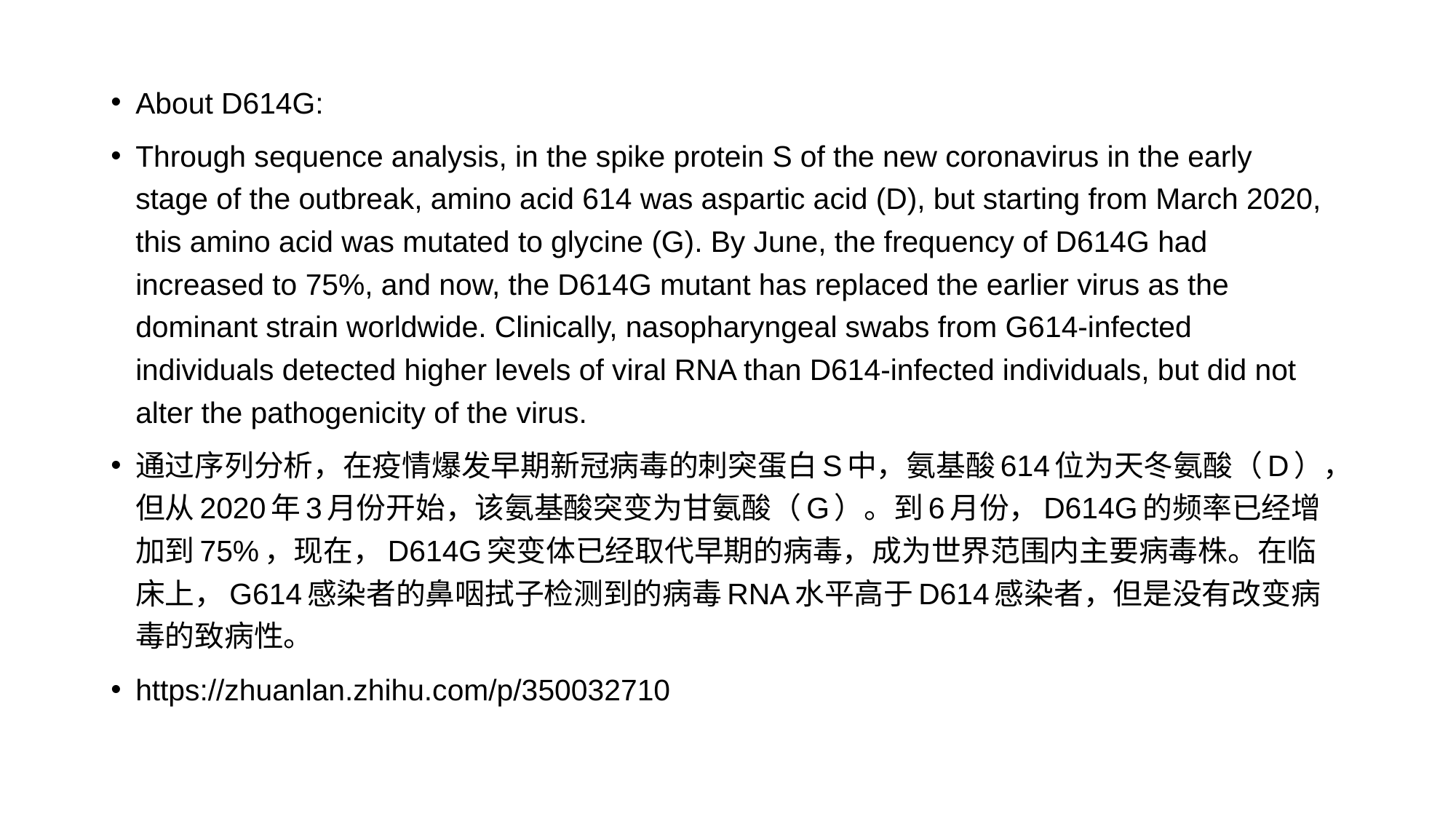

About D614G:
Through sequence analysis, in the spike protein S of the new coronavirus in the early stage of the outbreak, amino acid 614 was aspartic acid (D), but starting from March 2020, this amino acid was mutated to glycine (G). By June, the frequency of D614G had increased to 75%, and now, the D614G mutant has replaced the earlier virus as the dominant strain worldwide. Clinically, nasopharyngeal swabs from G614-infected individuals detected higher levels of viral RNA than D614-infected individuals, but did not alter the pathogenicity of the virus.
通过序列分析，在疫情爆发早期新冠病毒的刺突蛋白S中，氨基酸614位为天冬氨酸（D），但从2020年3月份开始，该氨基酸突变为甘氨酸（G）。到6月份，D614G的频率已经增加到75%，现在，D614G突变体已经取代早期的病毒，成为世界范围内主要病毒株。在临床上，G614感染者的鼻咽拭子检测到的病毒RNA水平高于D614感染者，但是没有改变病毒的致病性。
https://zhuanlan.zhihu.com/p/350032710